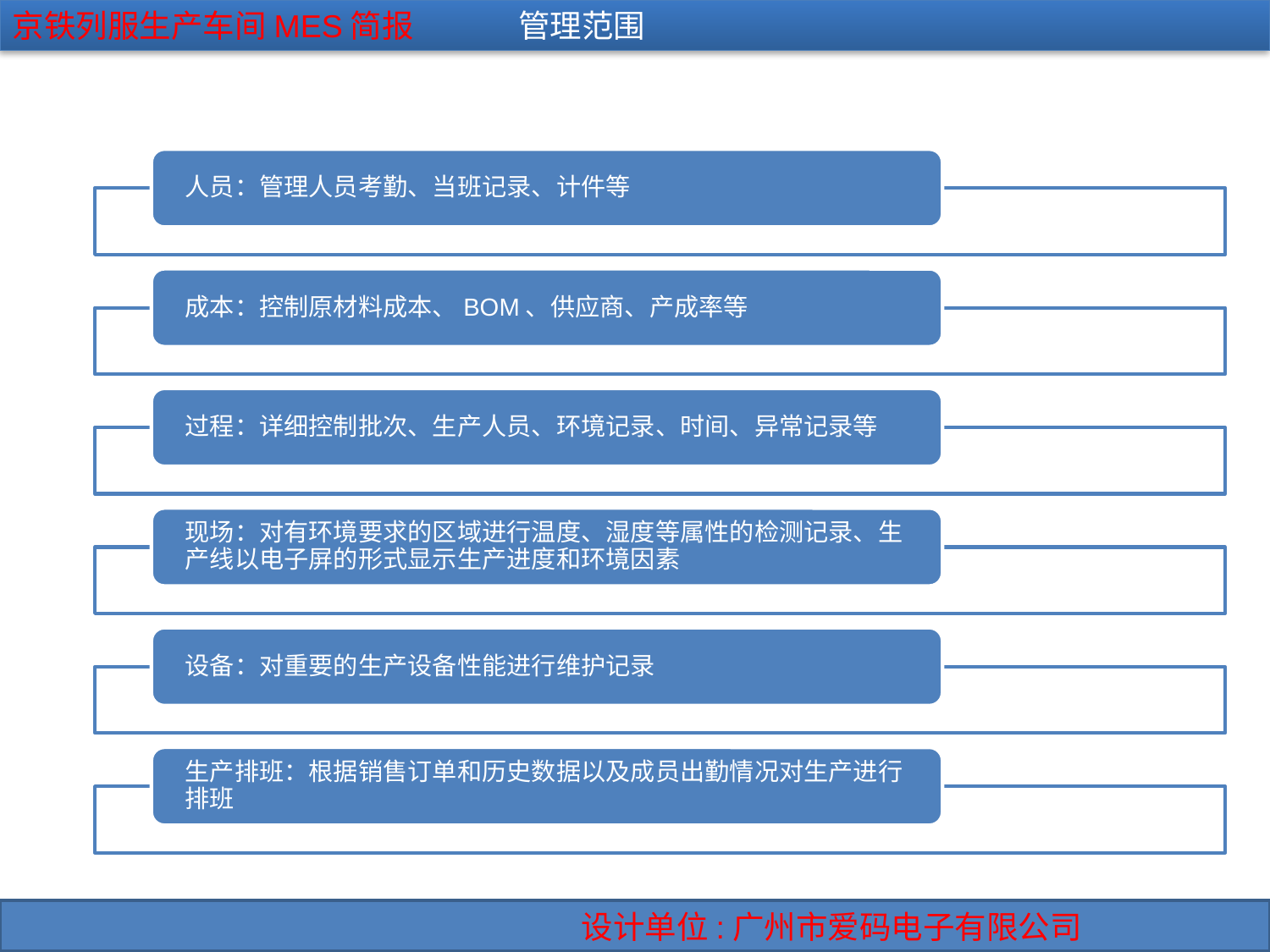

管理范围
人员：管理人员考勤、当班记录、计件等
成本：控制原材料成本、BOM、供应商、产成率等
过程：详细控制批次、生产人员、环境记录、时间、异常记录等
现场：对有环境要求的区域进行温度、湿度等属性的检测记录、生产线以电子屏的形式显示生产进度和环境因素
设备：对重要的生产设备性能进行维护记录
生产排班：根据销售订单和历史数据以及成员出勤情况对生产进行排班